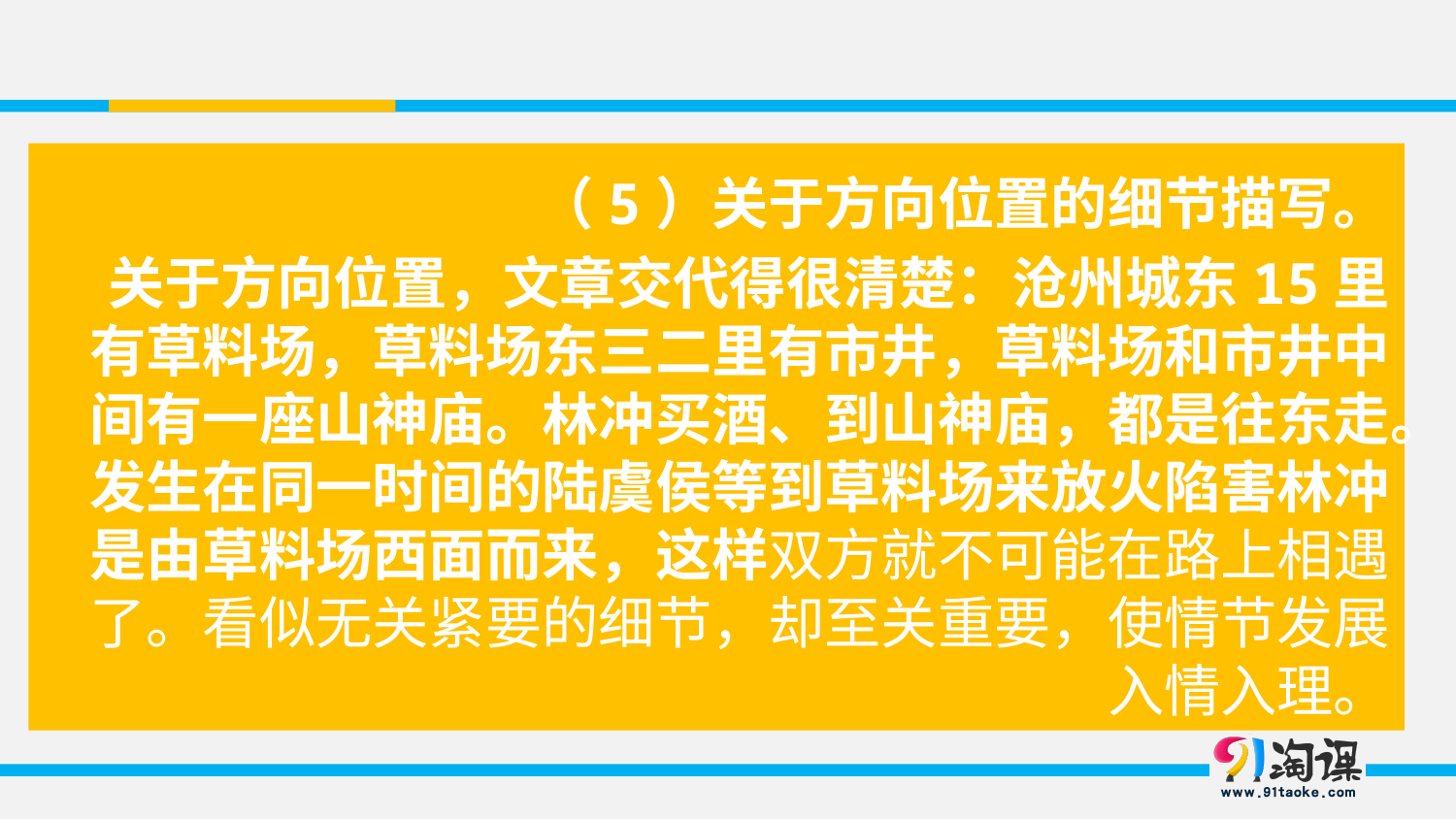

（5）关于方向位置的细节描写。
  关于方向位置，文章交代得很清楚：沧州城东15里有草料场，草料场东三二里有市井，草料场和市井中间有一座山神庙。林冲买酒、到山神庙，都是往东走。发生在同一时间的陆虞侯等到草料场来放火陷害林冲是由草料场西面而来，这样双方就不可能在路上相遇了。看似无关紧要的细节，却至关重要，使情节发展入情入理。